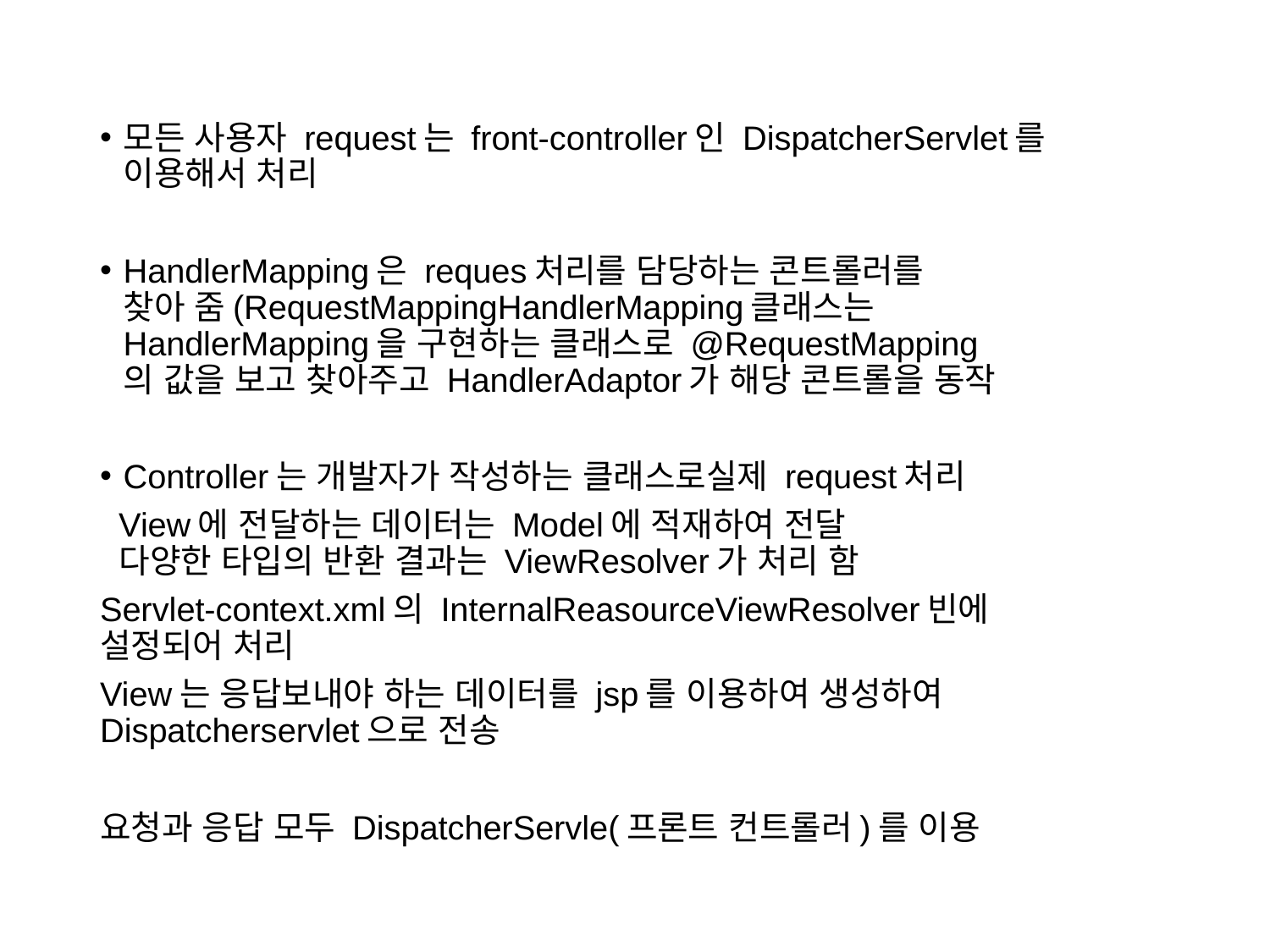

모든 사용자 request는 front-controller인 DispatcherServlet를 이용해서 처리

HandlerMapping은 reques처리를 담당하는 콘트롤러를
찾아 줌(RequestMappingHandlerMapping클래스는
HandlerMapping을 구현하는 클래스로 @RequestMapping
의 값을 보고 찾아주고 HandlerAdaptor가 해당 콘트롤을 동작

Controller는 개발자가 작성하는 클래스로실제 request처리
  View에 전달하는 데이터는 Model에 적재하여 전달
  다양한 타입의 반환 결과는 ViewResolver가 처리 함
Servlet-context.xml의 InternalReasourceViewResolver빈에
설정되어 처리
View는 응답보내야 하는 데이터를 jsp를 이용하여 생성하여
Dispatcherservlet으로 전송

요청과 응답 모두 DispatcherServle(프론트 컨트롤러)를 이용